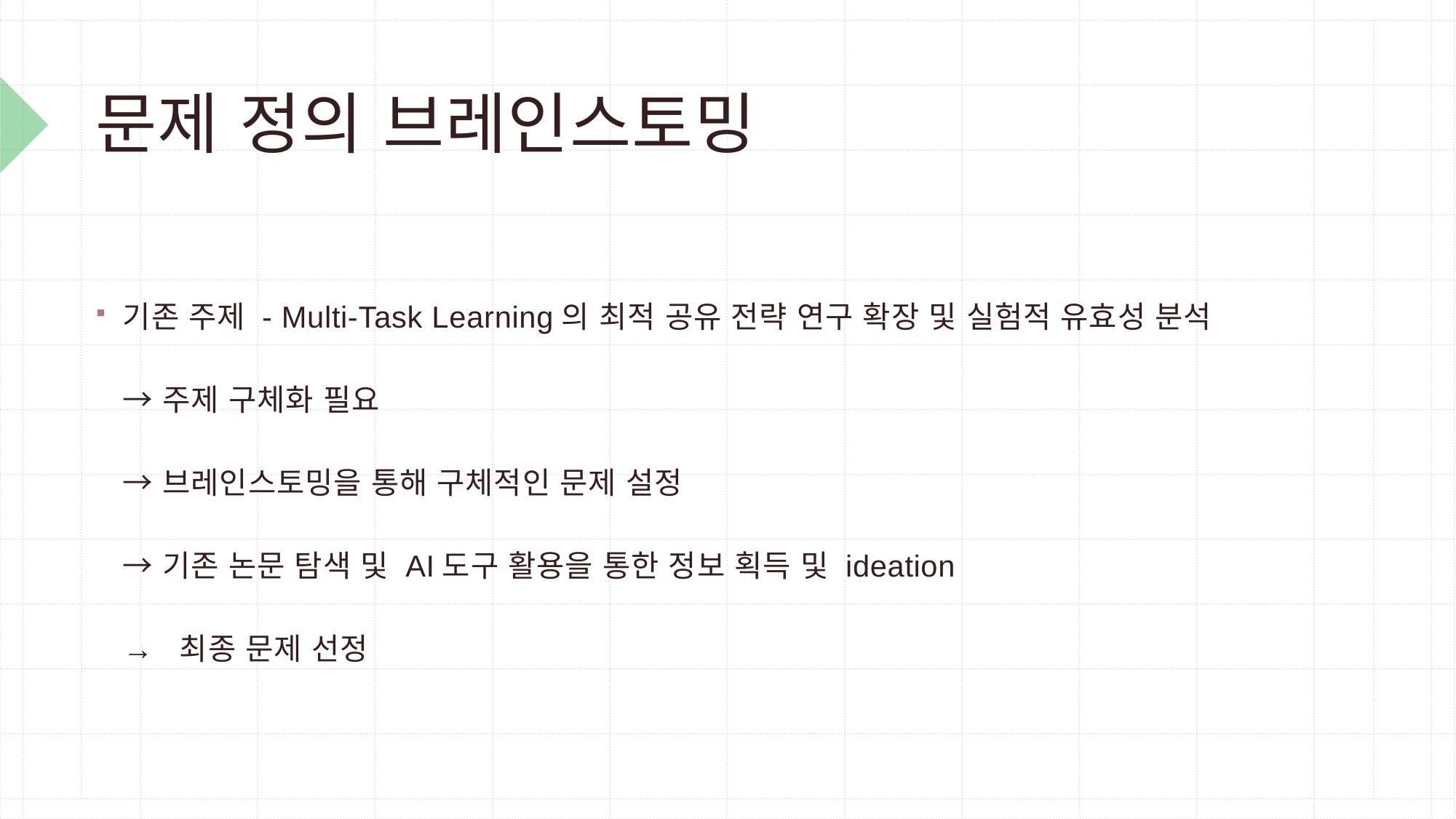

# 문제 정의 브레인스토밍
기존 주제 - Multi-Task Learning의 최적 공유 전략 연구 확장 및 실험적 유효성 분석
→ 주제 구체화 필요
→ 브레인스토밍을 통해 구체적인 문제 설정
→ 기존 논문 탐색 및 AI도구 활용을 통한 정보 획득 및 ideation
→ 최종 문제 선정